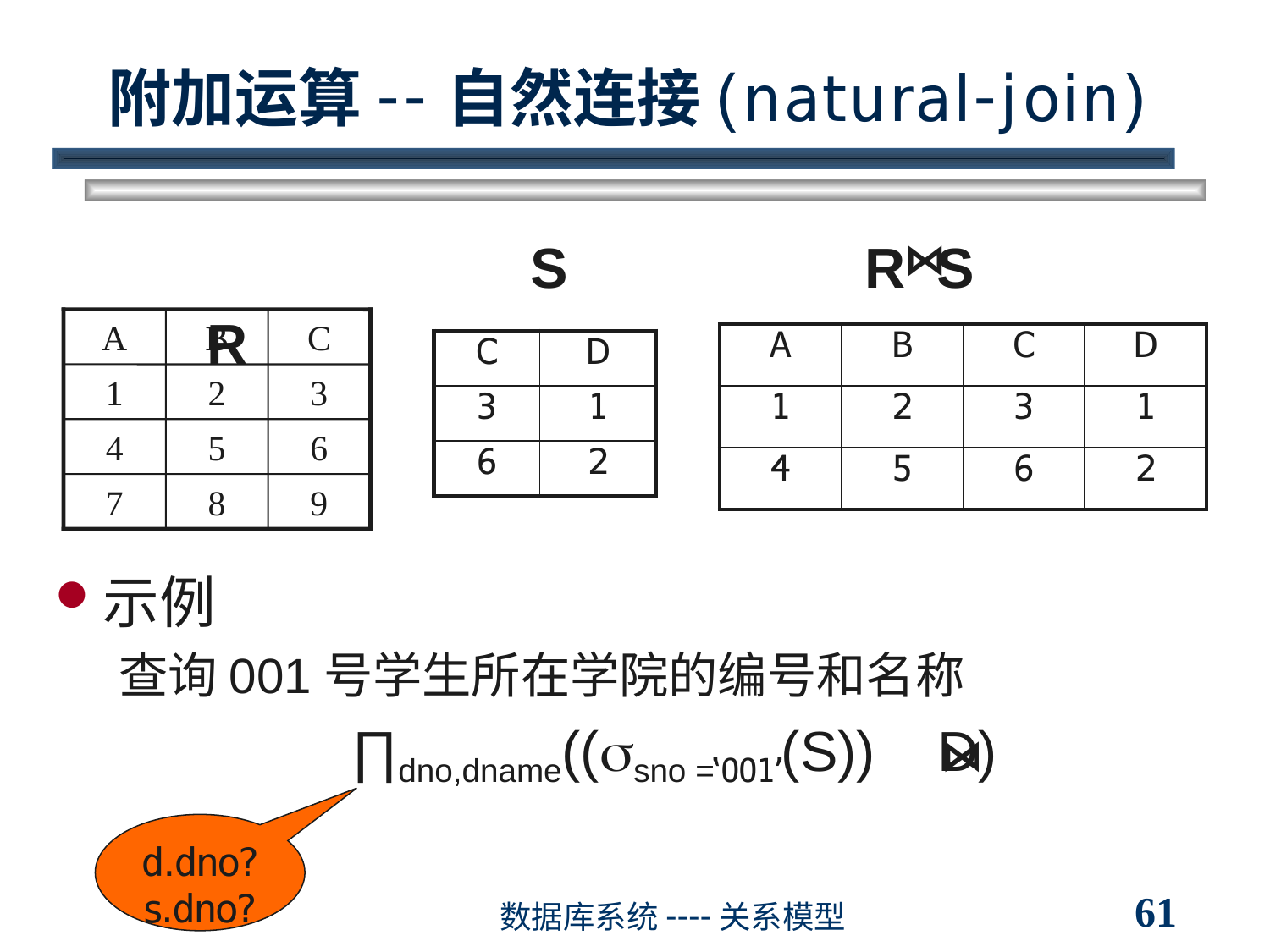

# 附加运算--自然连接(natural-join)
 R
 S
 R  S
⋈
A

B

C

1

2
3
4

5
6
7

8
9

| A | B | C | D |
| --- | --- | --- | --- |
| 1 | 2 | 3 | 1 |
| 4 | 5 | 6 | 2 |
| C | D |
| --- | --- |
| 3 | 1 |
| 6 | 2 |
示例
查询001号学生所在学院的编号和名称
∏dno,dname((σsno =‘001’(S))    D)
⋈
d.dno?
s.dno?
61
数据库系统----关系模型